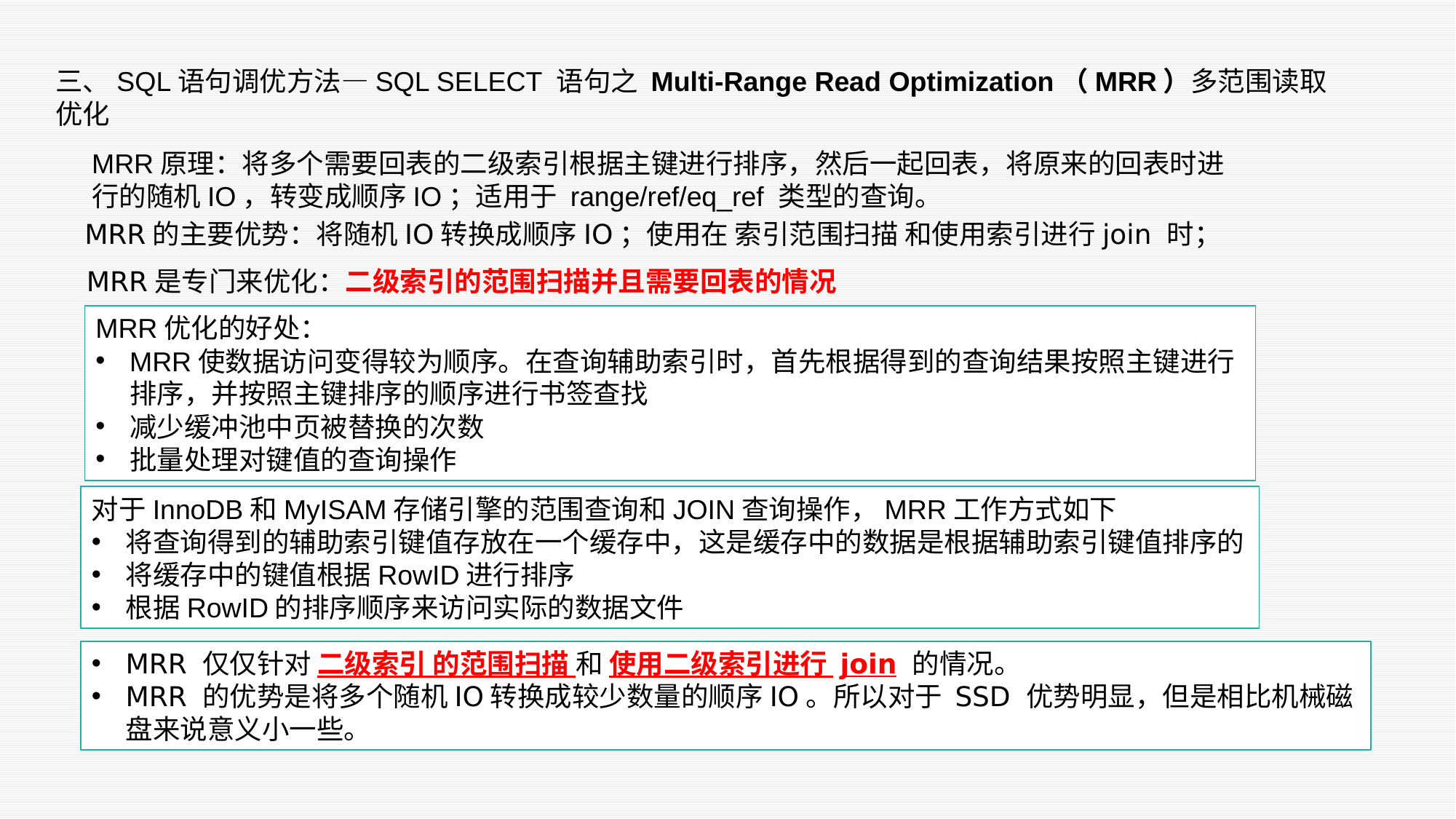

三、SQL语句调优方法—SQL SELECT 语句之 Multi-Range Read Optimization（MRR）多范围读取优化
MRR原理：将多个需要回表的二级索引根据主键进行排序，然后一起回表，将原来的回表时进行的随机IO，转变成顺序IO；适用于 range/ref/eq_ref 类型的查询。
MRR的主要优势：将随机IO转换成顺序IO；使用在 索引范围扫描 和使用索引进行join 时；
MRR是专门来优化：二级索引的范围扫描并且需要回表的情况
MRR优化的好处：
MRR使数据访问变得较为顺序。在查询辅助索引时，首先根据得到的查询结果按照主键进行排序，并按照主键排序的顺序进行书签查找
减少缓冲池中页被替换的次数
批量处理对键值的查询操作
对于InnoDB和MyISAM存储引擎的范围查询和JOIN查询操作，MRR工作方式如下
将查询得到的辅助索引键值存放在一个缓存中，这是缓存中的数据是根据辅助索引键值排序的
将缓存中的键值根据RowID进行排序
根据RowID的排序顺序来访问实际的数据文件
MRR 仅仅针对 二级索引 的范围扫描 和 使用二级索引进行 join 的情况。
MRR 的优势是将多个随机IO转换成较少数量的顺序IO。所以对于 SSD 优势明显，但是相比机械磁盘来说意义小一些。